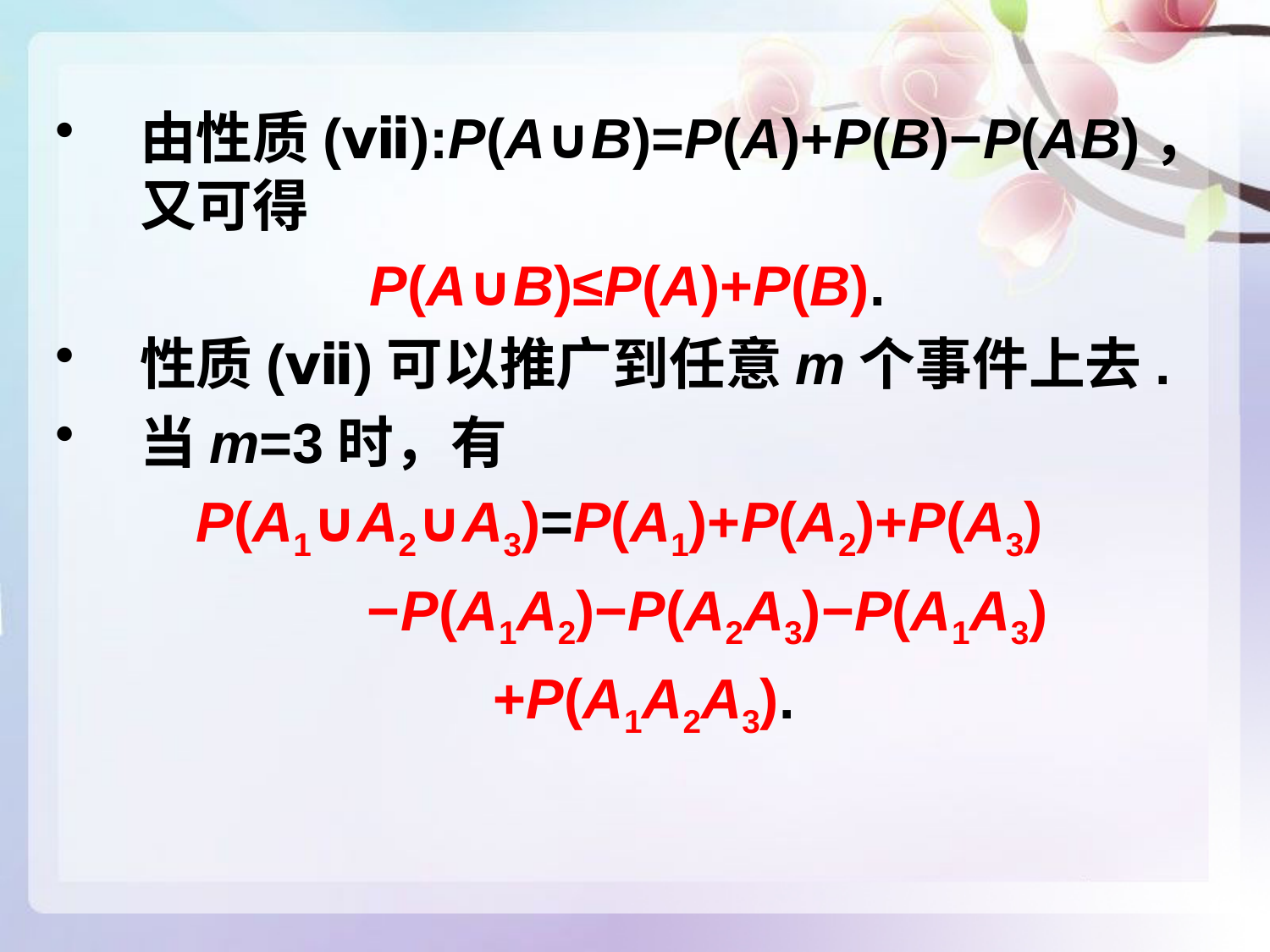

由性质(ⅶ):P(A∪B)=P(A)+P(B)−P(AB)，又可得
P(A∪B)≤P(A)+P(B).
性质(ⅶ)可以推广到任意m个事件上去.
当m=3时，有
         P(A1∪A2∪A3)=P(A1)+P(A2)+P(A3)
                    −P(A1A2)−P(A2A3)−P(A1A3)
                            +P(A1A2A3).